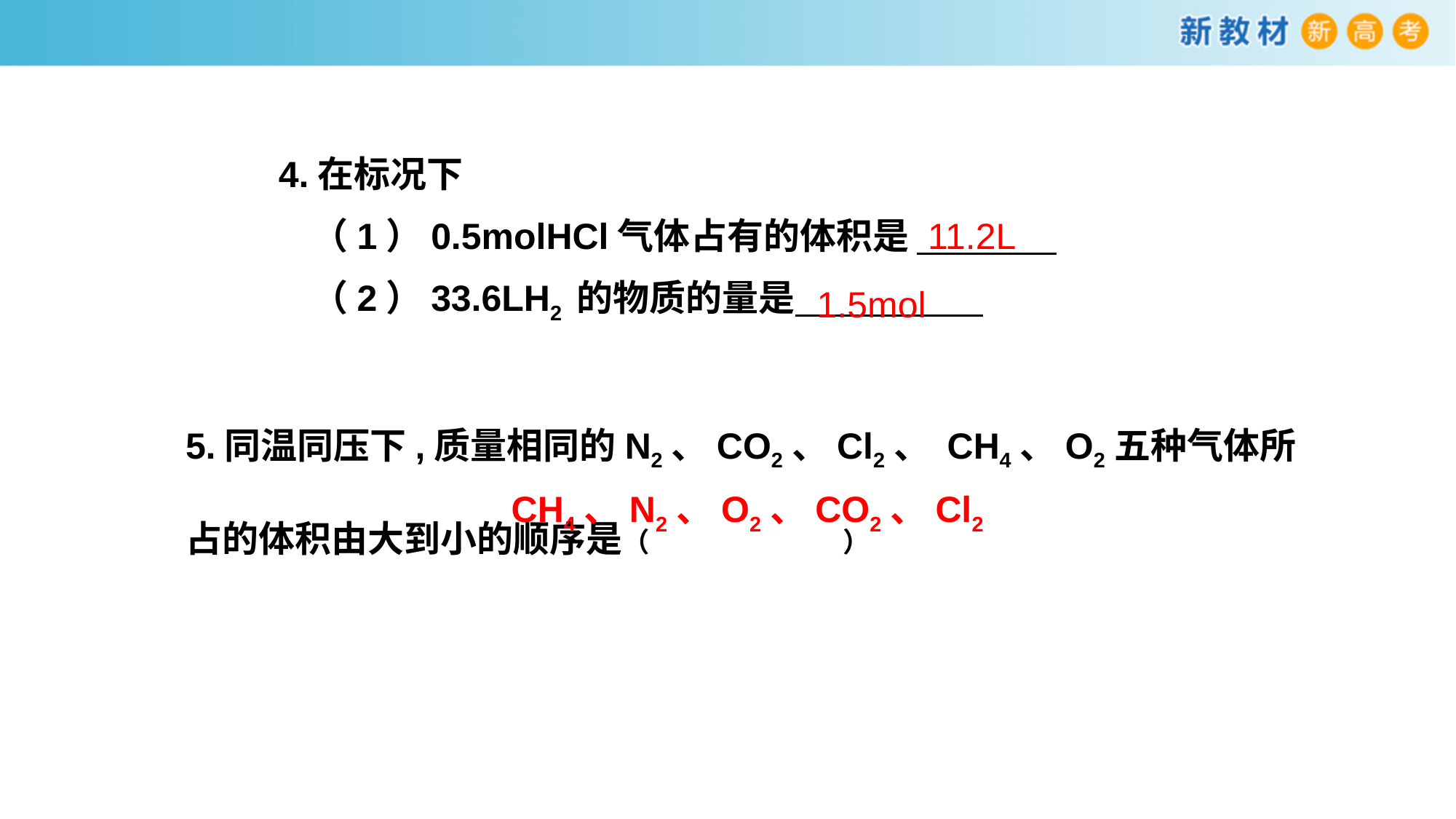

4.在标况下
   （1）0.5molHCl气体占有的体积是
   （2）33.6LH2 的物质的量是
11.2L
1.5mol
5.同温同压下,质量相同的N2、CO2、Cl2、 CH4、O2五种气体所占的体积由大到小的顺序是（　                           ）
CH4、N2、O2、CO2、Cl2